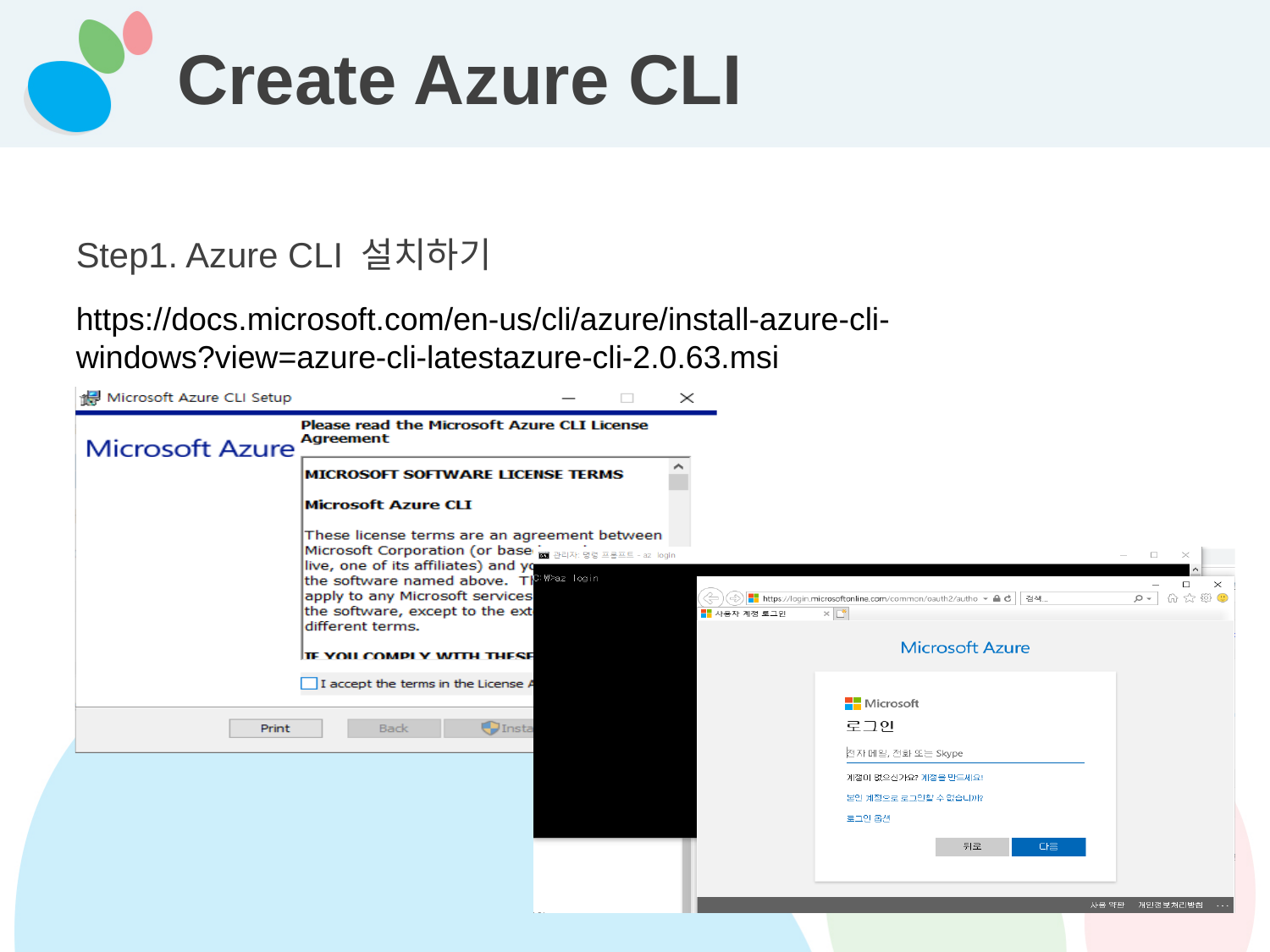

# Create Azure CLI
Step1. Azure CLI 설치하기
https://docs.microsoft.com/en-us/cli/azure/install-azure-cli-windows?view=azure-cli-latestazure-cli-2.0.63.msi